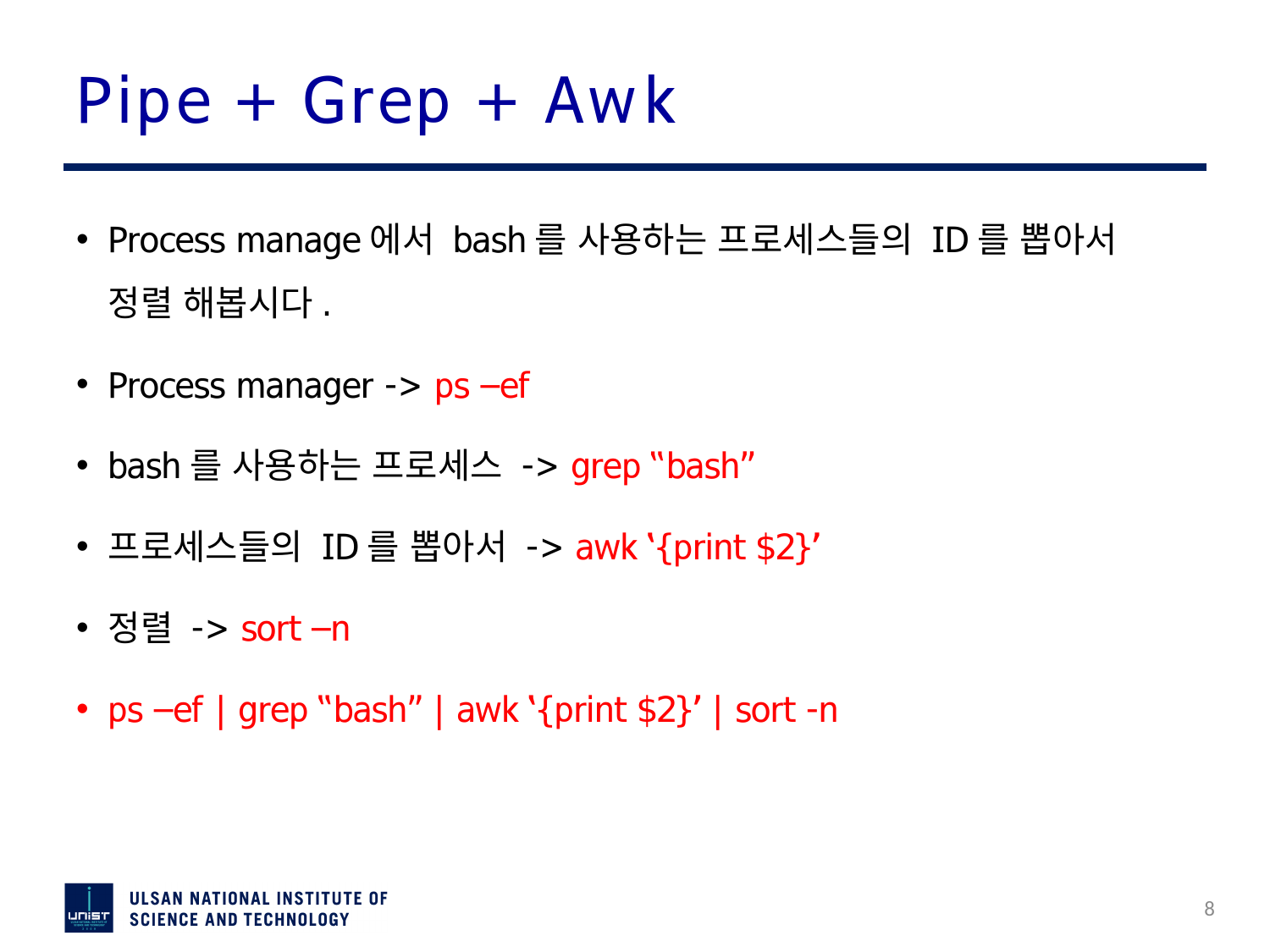

# Pipe + Grep + Awk
Process manage에서 bash를 사용하는 프로세스들의 ID를 뽑아서 정렬 해봅시다.
Process manager -> ps –ef
bash를 사용하는 프로세스 -> grep “bash”
프로세스들의 ID를 뽑아서 -> awk ‘{print $2}’
정렬 -> sort –n
ps –ef | grep “bash” | awk ‘{print $2}’ | sort -n